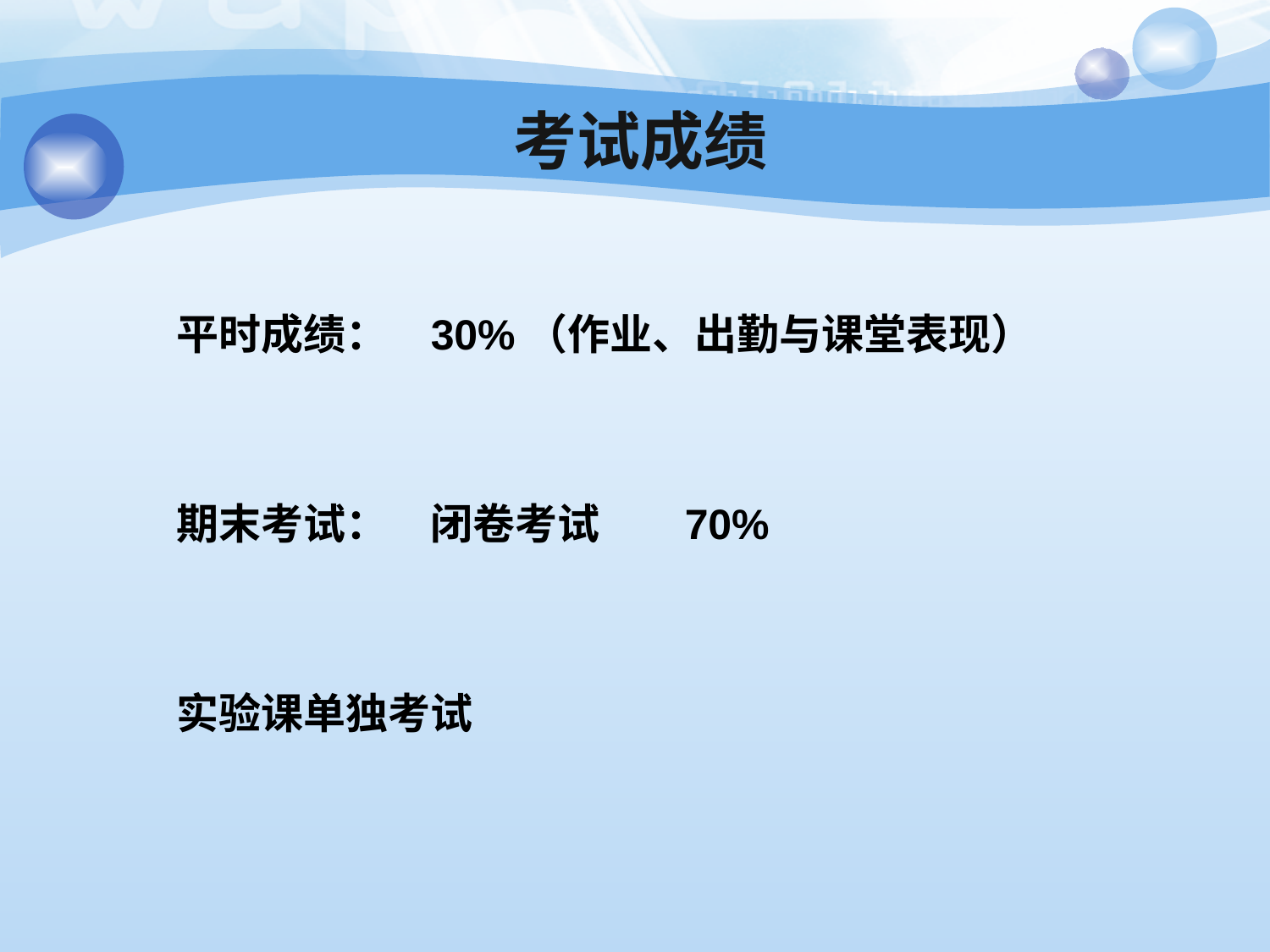

考试成绩
平时成绩：	30%（作业、出勤与课堂表现）

期末考试：	闭卷考试 	70%

实验课单独考试